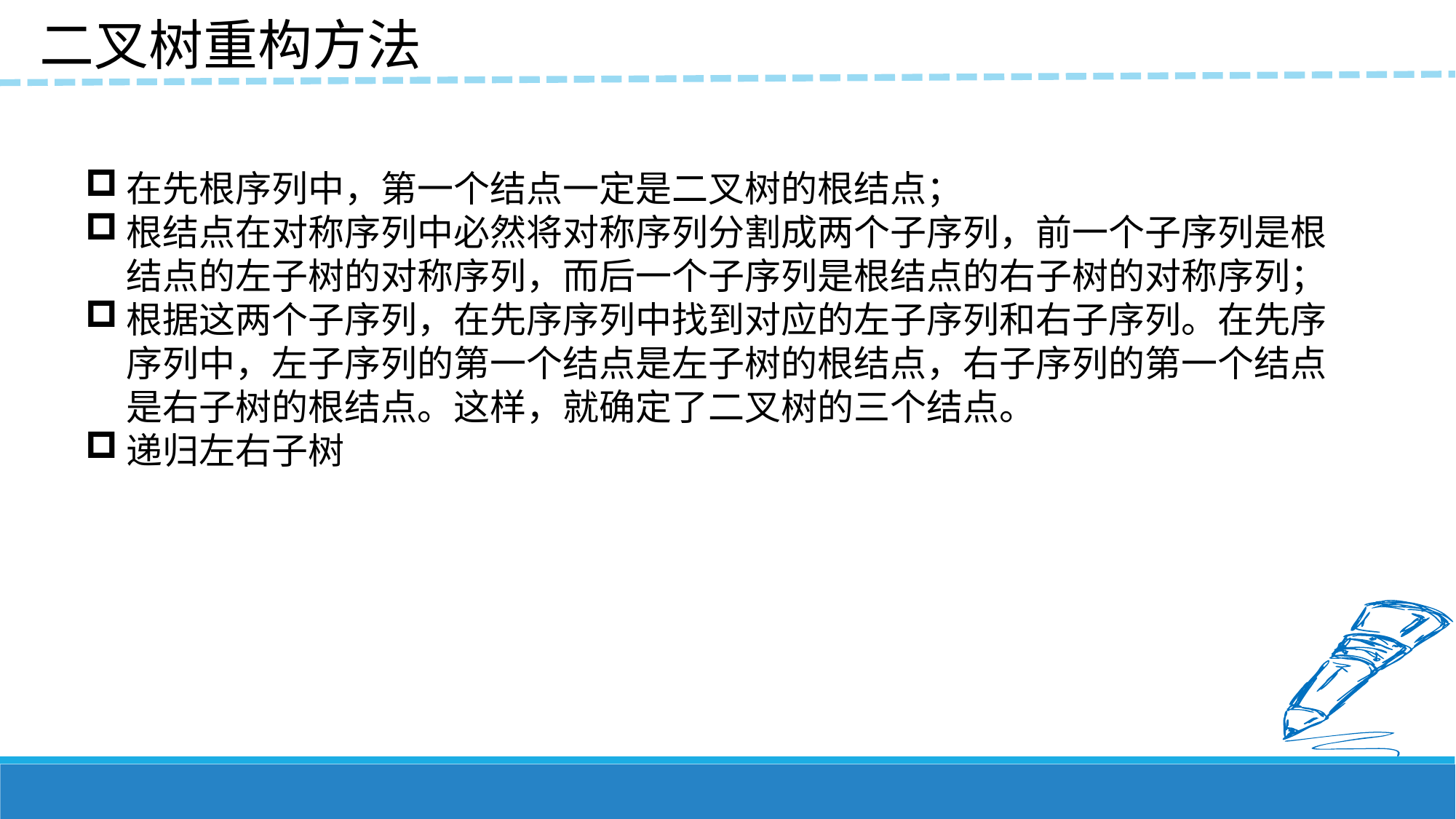

二叉树重构方法
在先根序列中，第一个结点一定是二叉树的根结点；
根结点在对称序列中必然将对称序列分割成两个子序列，前一个子序列是根结点的左子树的对称序列，而后一个子序列是根结点的右子树的对称序列；
根据这两个子序列，在先序序列中找到对应的左子序列和右子序列。在先序序列中，左子序列的第一个结点是左子树的根结点，右子序列的第一个结点是右子树的根结点。这样，就确定了二叉树的三个结点。
递归左右子树